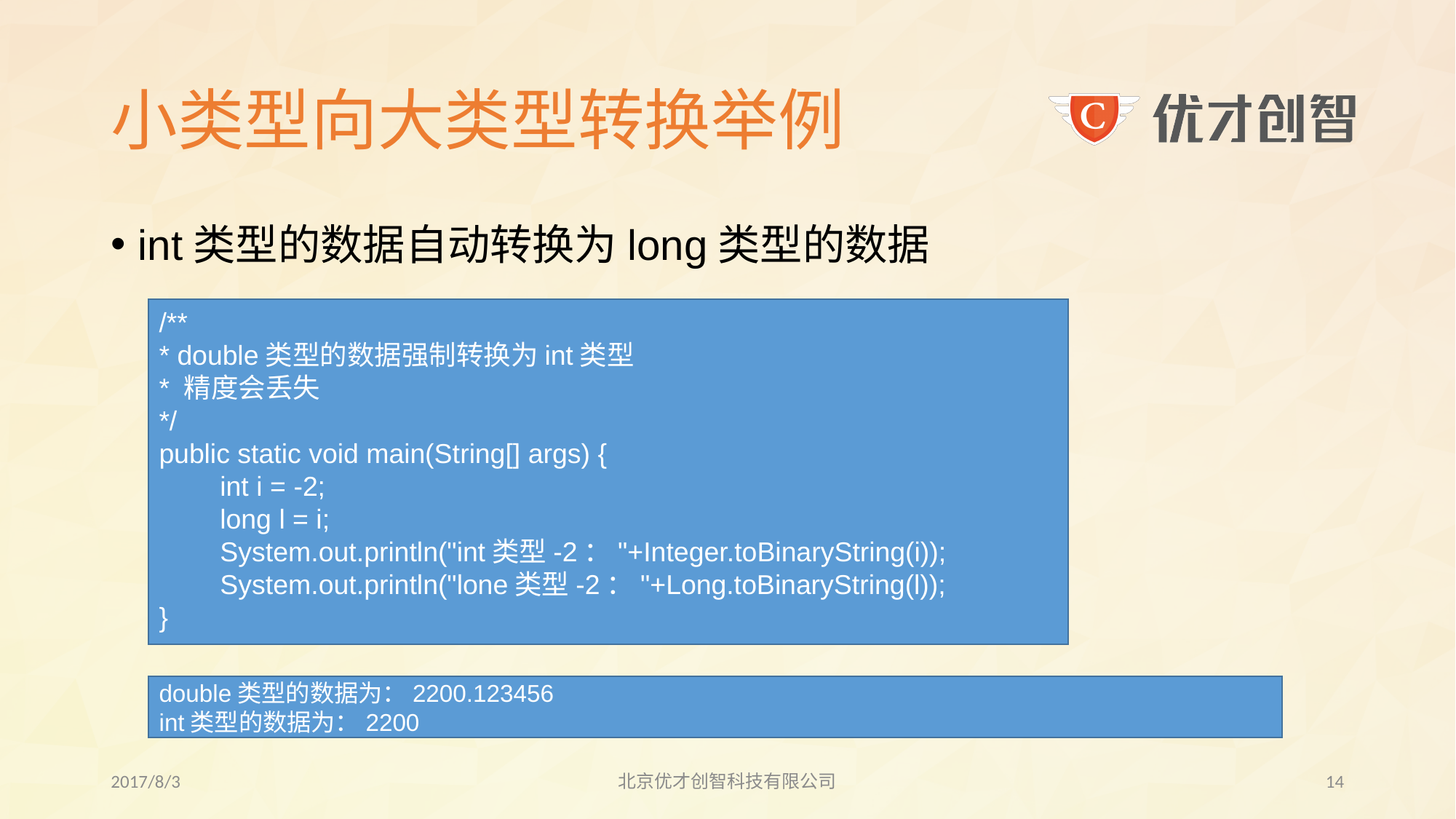

# 小类型向大类型转换举例
int类型的数据自动转换为long类型的数据

/**
* double类型的数据强制转换为int类型
* 精度会丢失
*/
public static void main(String[] args) {
        int i = -2;
        long l = i;
        System.out.println("int类型-2："+Integer.toBinaryString(i));
        System.out.println("lone类型-2："+Long.toBinaryString(l));
}
double类型的数据为：2200.123456
int类型的数据为：2200
2017/8/3
北京优才创智科技有限公司
14